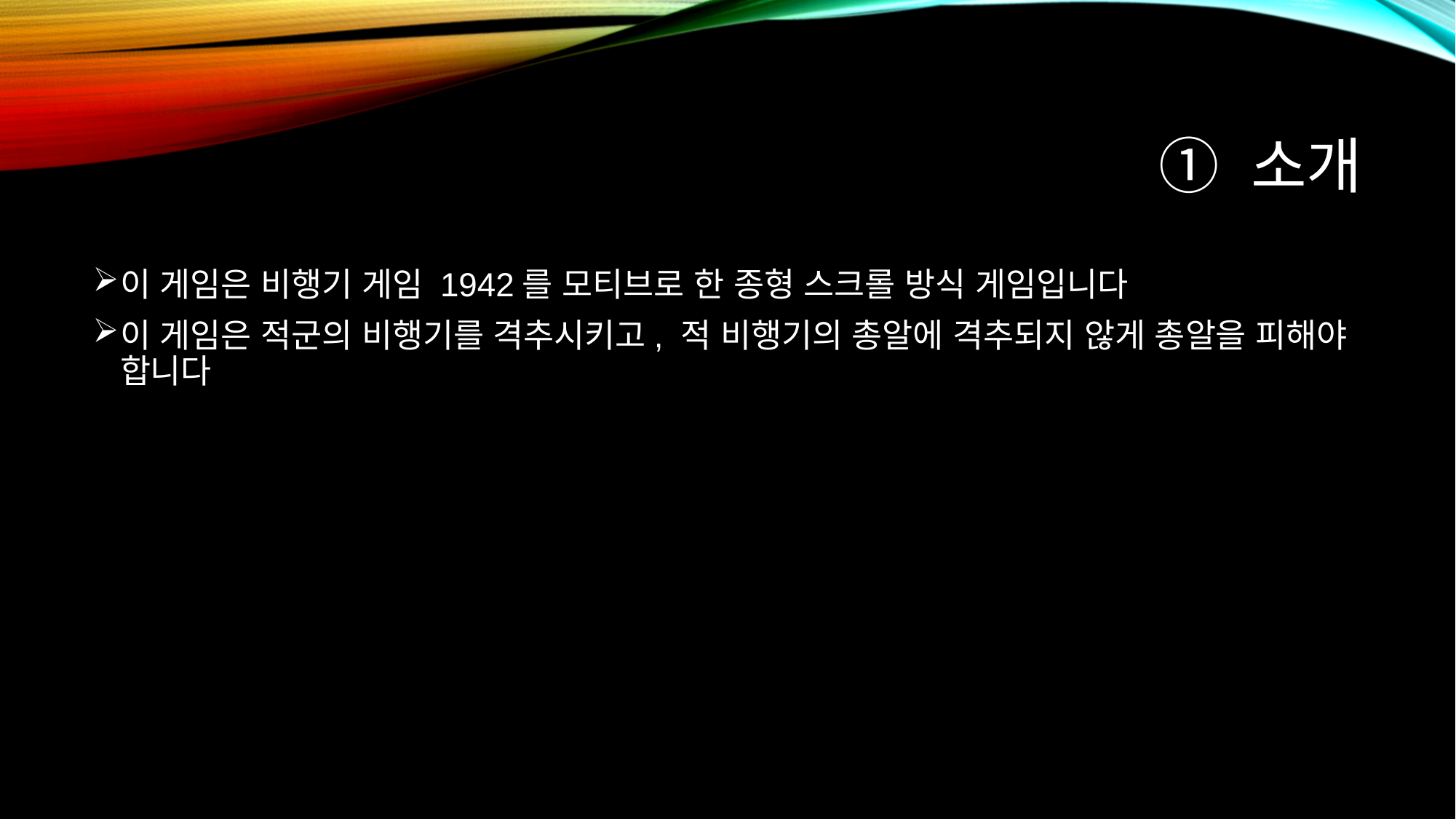

# ① 소개
이 게임은 비행기 게임 1942를 모티브로 한 종형 스크롤 방식 게임입니다
이 게임은 적군의 비행기를 격추시키고, 적 비행기의 총알에 격추되지 않게 총알을 피해야 합니다